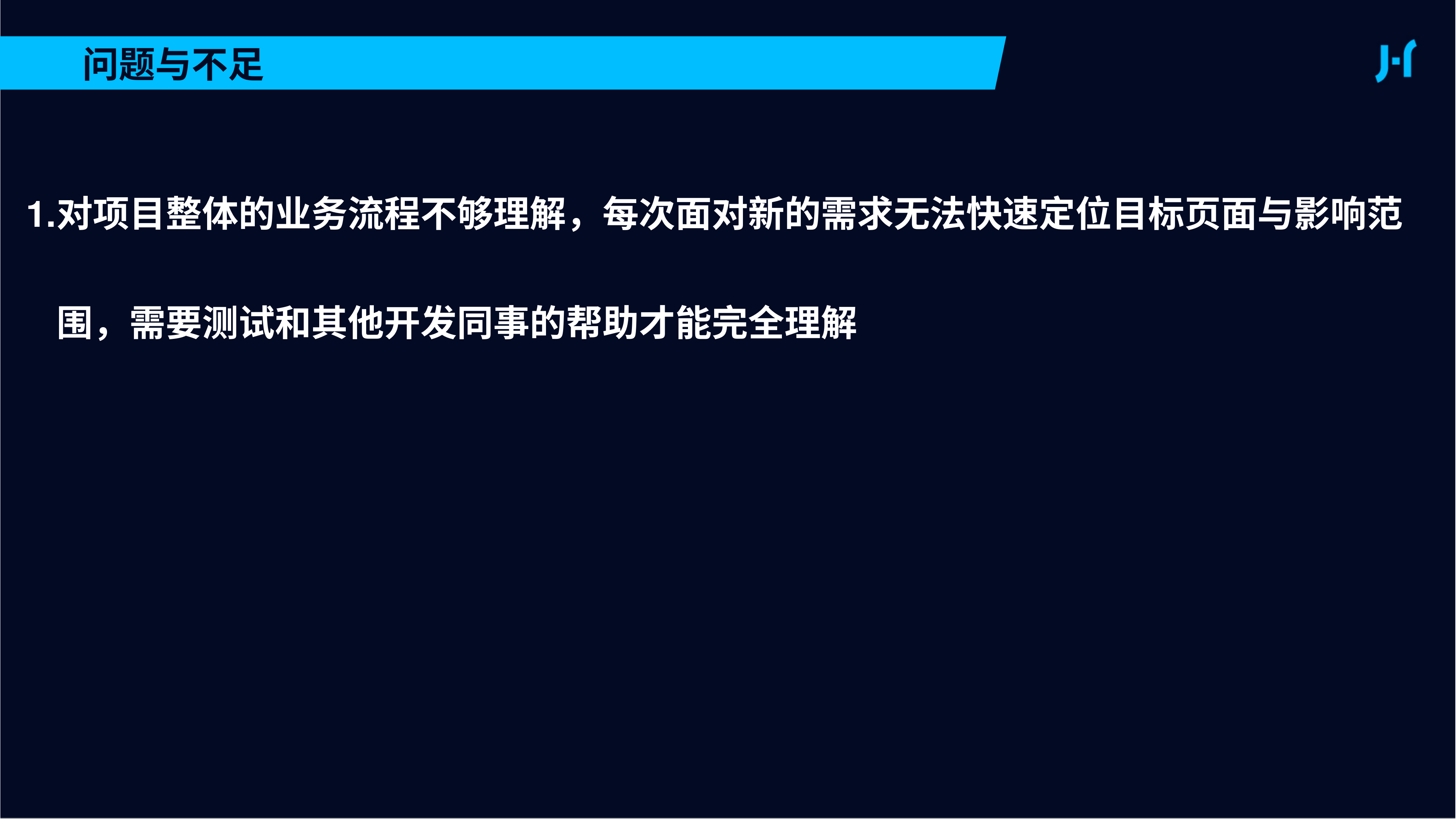

问题与不足
对项目整体的业务流程不够理解，每次面对新的需求无法快速定位目标页面与影响范围，需要测试和其他开发同事的帮助才能完全理解